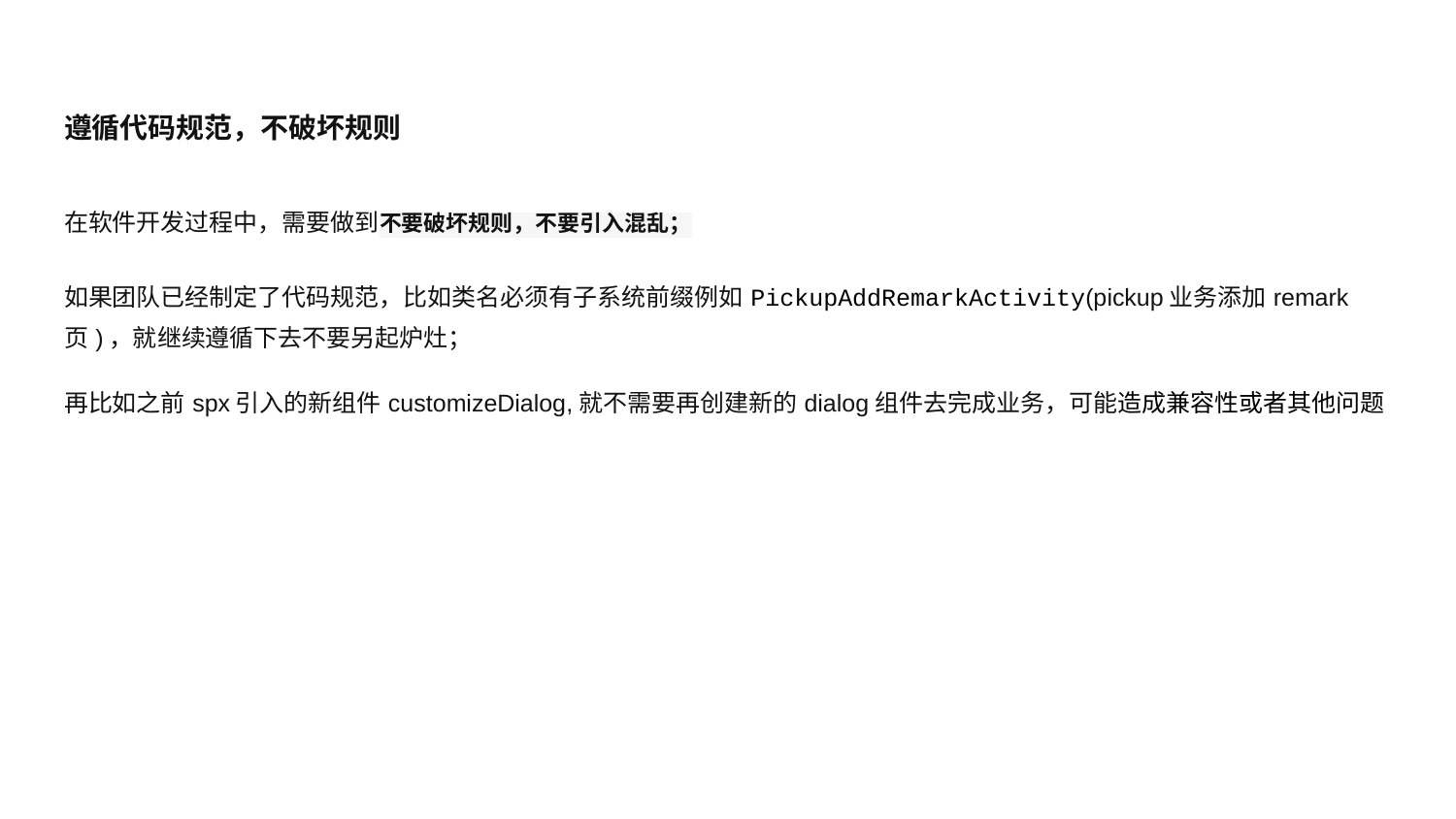

# 遵循代码规范，不破坏规则
在软件开发过程中，需要做到不要破坏规则，不要引入混乱；
如果团队已经制定了代码规范，比如类名必须有子系统前缀例如PickupAddRemarkActivity(pickup业务添加remark页)，就继续遵循下去不要另起炉灶；
再比如之前spx引入的新组件customizeDialog,就不需要再创建新的dialog组件去完成业务，可能造成兼容性或者其他问题